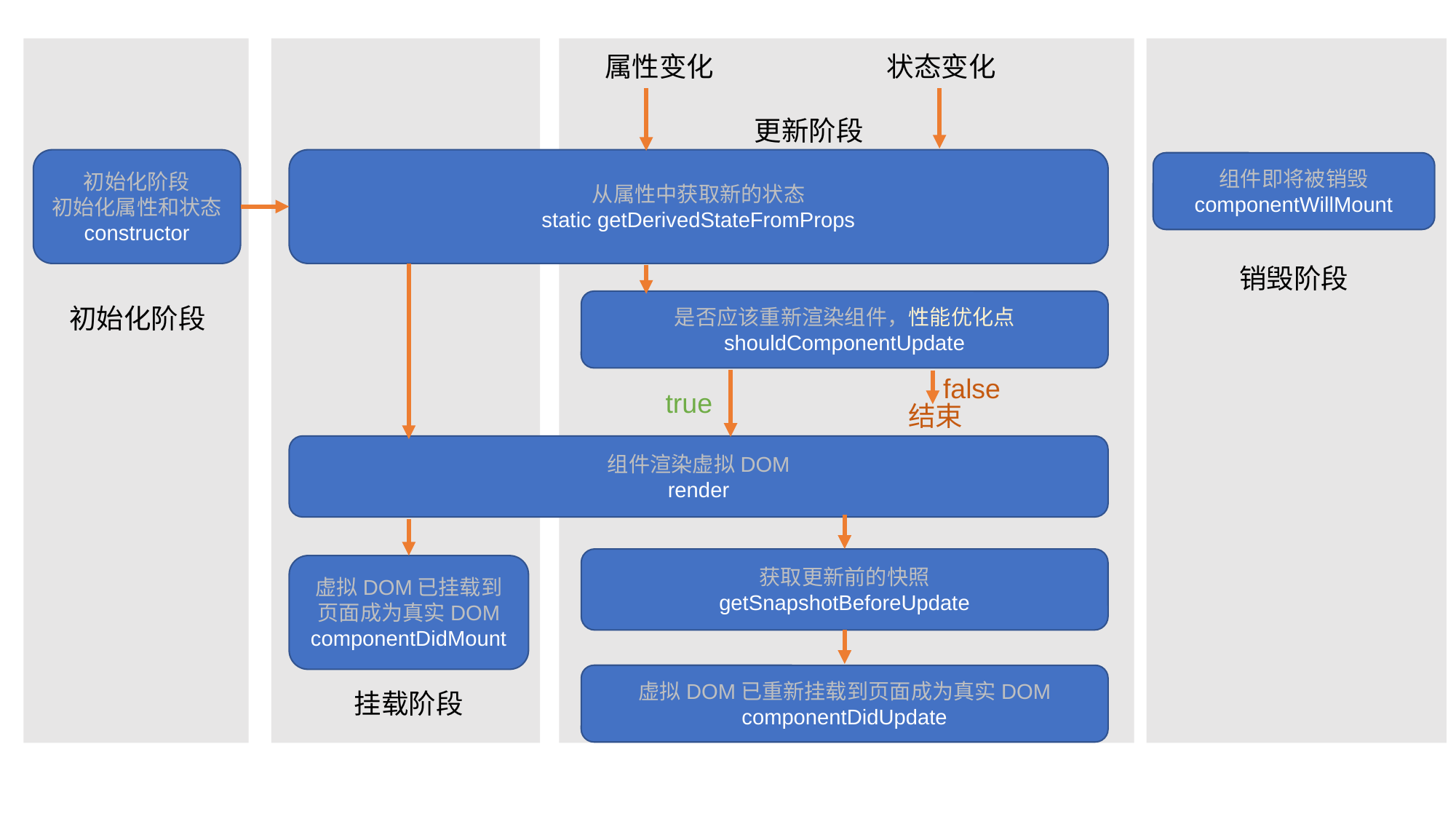

属性变化
状态变化
更新阶段
初始化阶段
初始化属性和状态
constructor
从属性中获取新的状态
static getDerivedStateFromProps
组件即将被销毁
componentWillMount
销毁阶段
是否应该重新渲染组件，性能优化点
shouldComponentUpdate
初始化阶段
false
true
结束
组件渲染虚拟DOM
render
获取更新前的快照
getSnapshotBeforeUpdate
虚拟DOM已挂载到页面成为真实DOM
componentDidMount
虚拟DOM已重新挂载到页面成为真实DOM
componentDidUpdate
挂载阶段